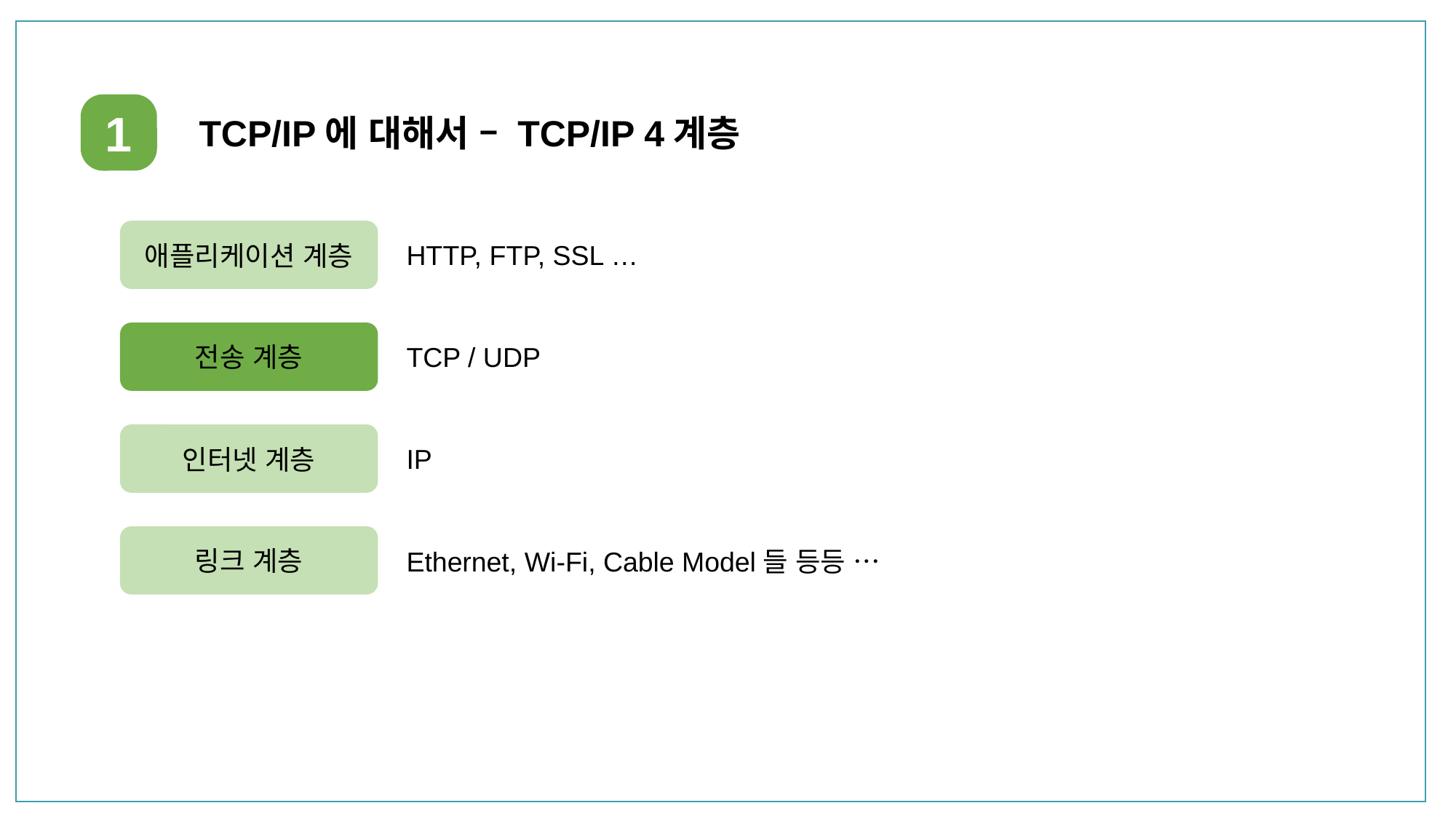

1
TCP/IP에 대해서 – TCP/IP 4계층
애플리케이션 계층
HTTP, FTP, SSL …
전송 계층
TCP / UDP
인터넷 계층
IP
링크 계층
Ethernet, Wi-Fi, Cable Model들 등등 …